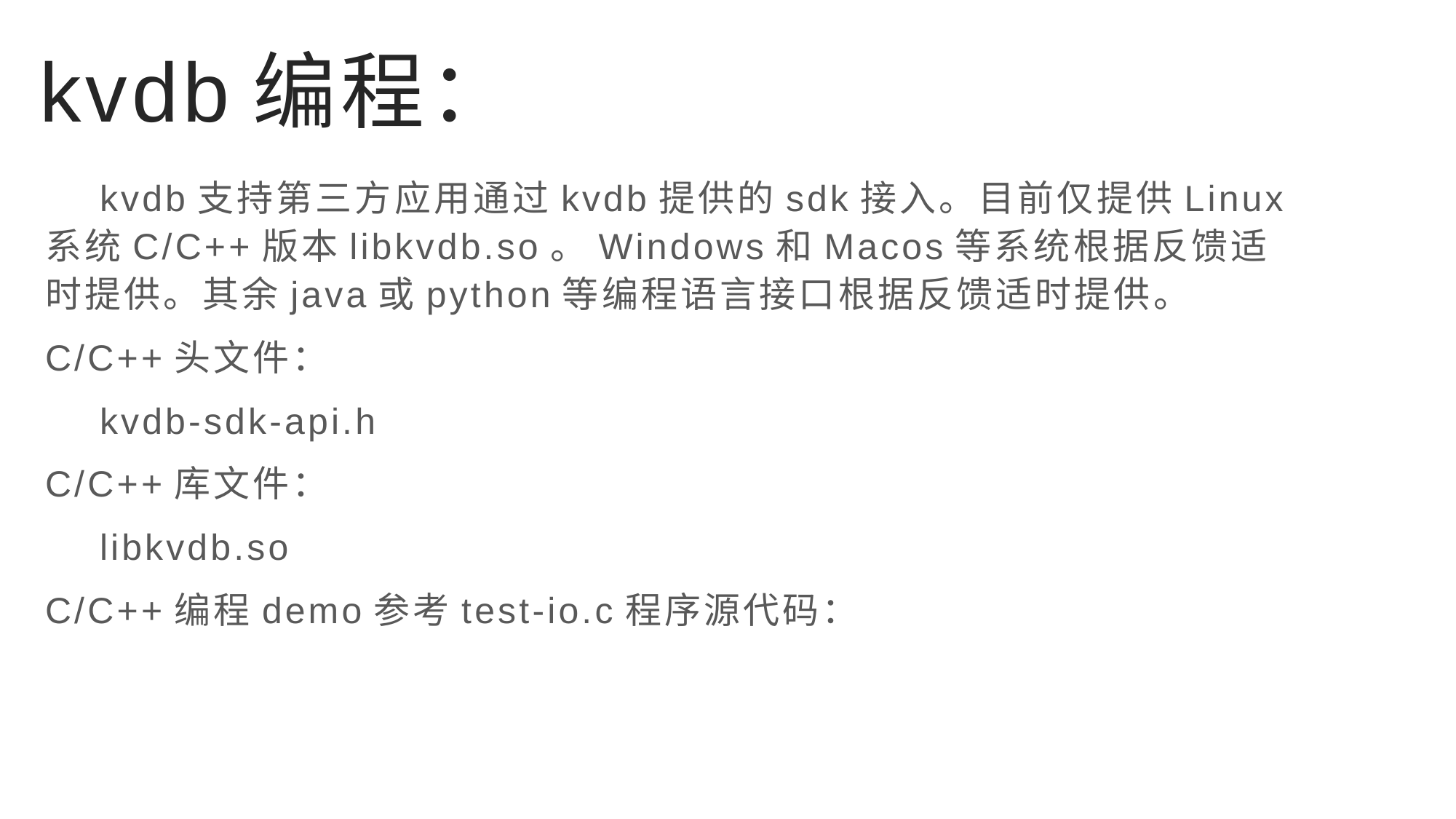

# kvdb编程：
kvdb支持第三方应用通过kvdb提供的sdk接入。目前仅提供Linux系统C/C++版本libkvdb.so。Windows和Macos等系统根据反馈适时提供。其余java或python等编程语言接口根据反馈适时提供。
C/C++头文件：
kvdb-sdk-api.h
C/C++库文件：
libkvdb.so
C/C++编程demo参考test-io.c程序源代码：